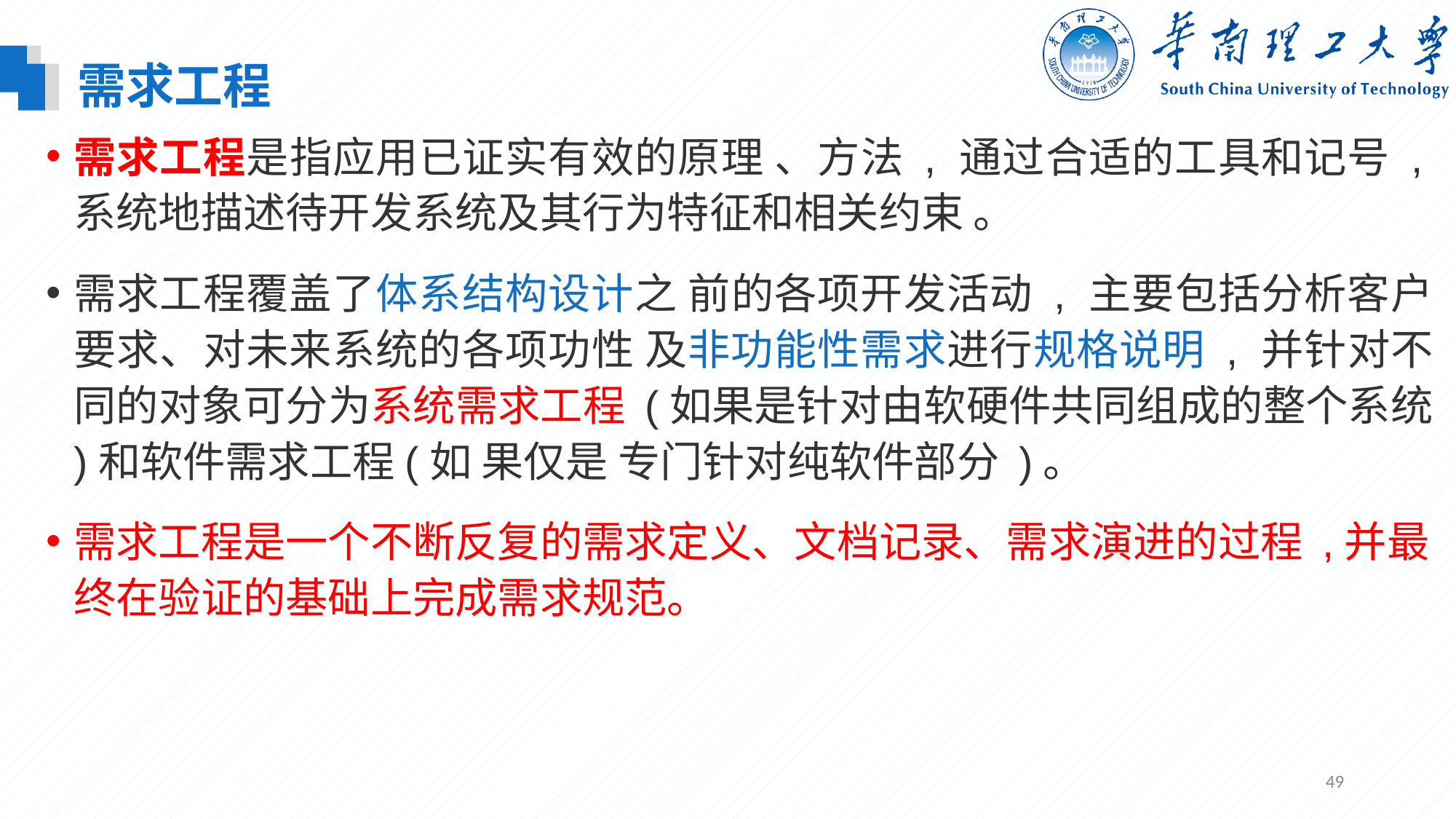

需求工程
需求工程是指应用已证实有效的原理 、方法 , 通过合适的工具和记号 ,系统地描述待开发系统及其行为特征和相关约束 。
需求工程覆盖了体系结构设计之 前的各项开发活动 , 主要包括分析客户要求、对未来系统的各项功性 及非功能性需求进行规格说明 , 并针对不同的对象可分为系统需求工程 (如果是针对由软硬件共同组成的整个系统 )和软件需求工程(如 果仅是 专门针对纯软件部分 )。
需求工程是一个不断反复的需求定义、文档记录、需求演进的过程 ,并最终在验证的基础上完成需求规范。

49